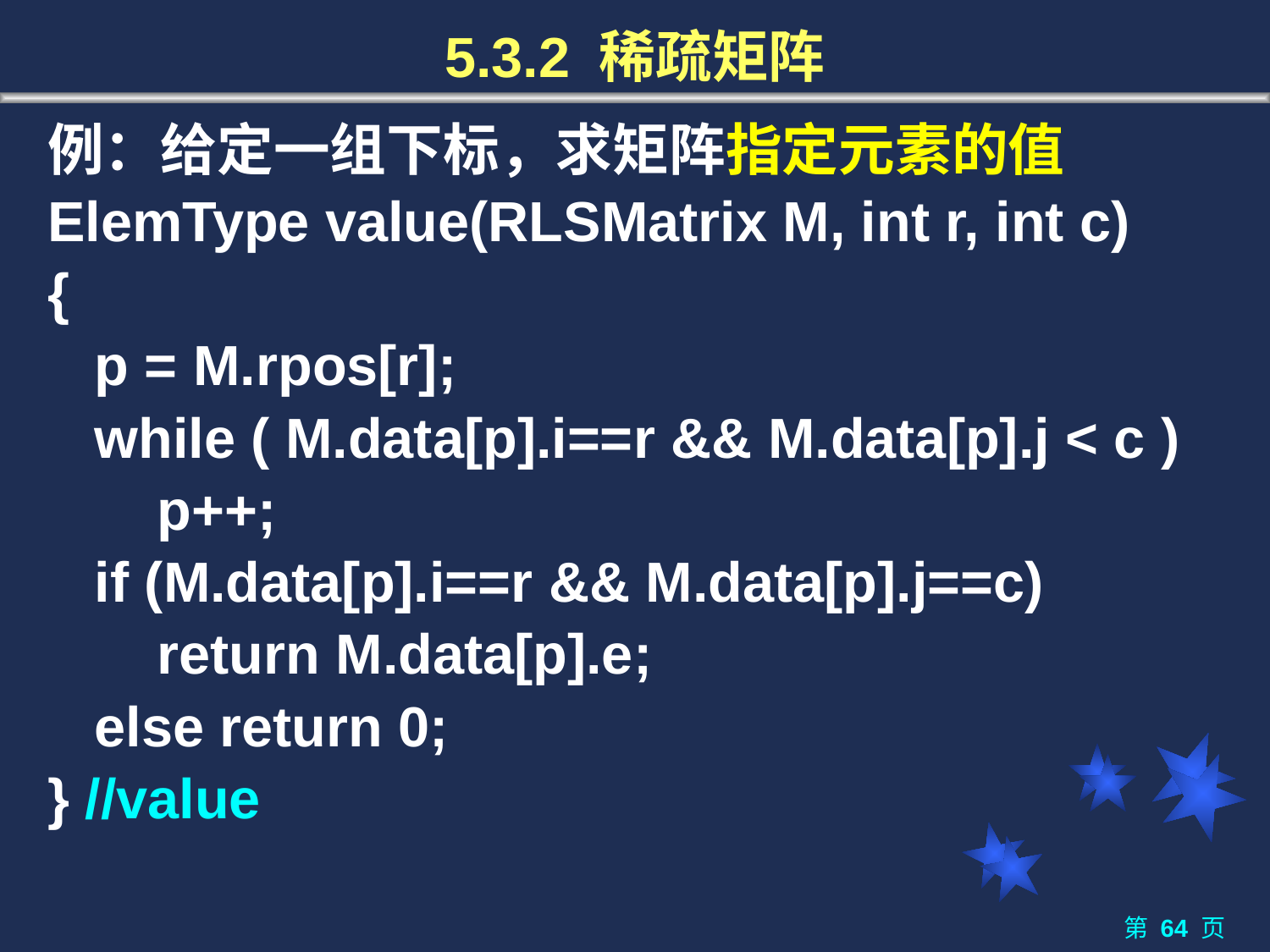

# 5.3.2 稀疏矩阵
例：给定一组下标，求矩阵指定元素的值
ElemType value(RLSMatrix M, int r, int c)
{
   p = M.rpos[r];
   while ( M.data[p].i==r && M.data[p].j < c )
       p++;
   if (M.data[p].i==r && M.data[p].j==c)
       return M.data[p].e;
   else return 0;
} //value
第 64 页